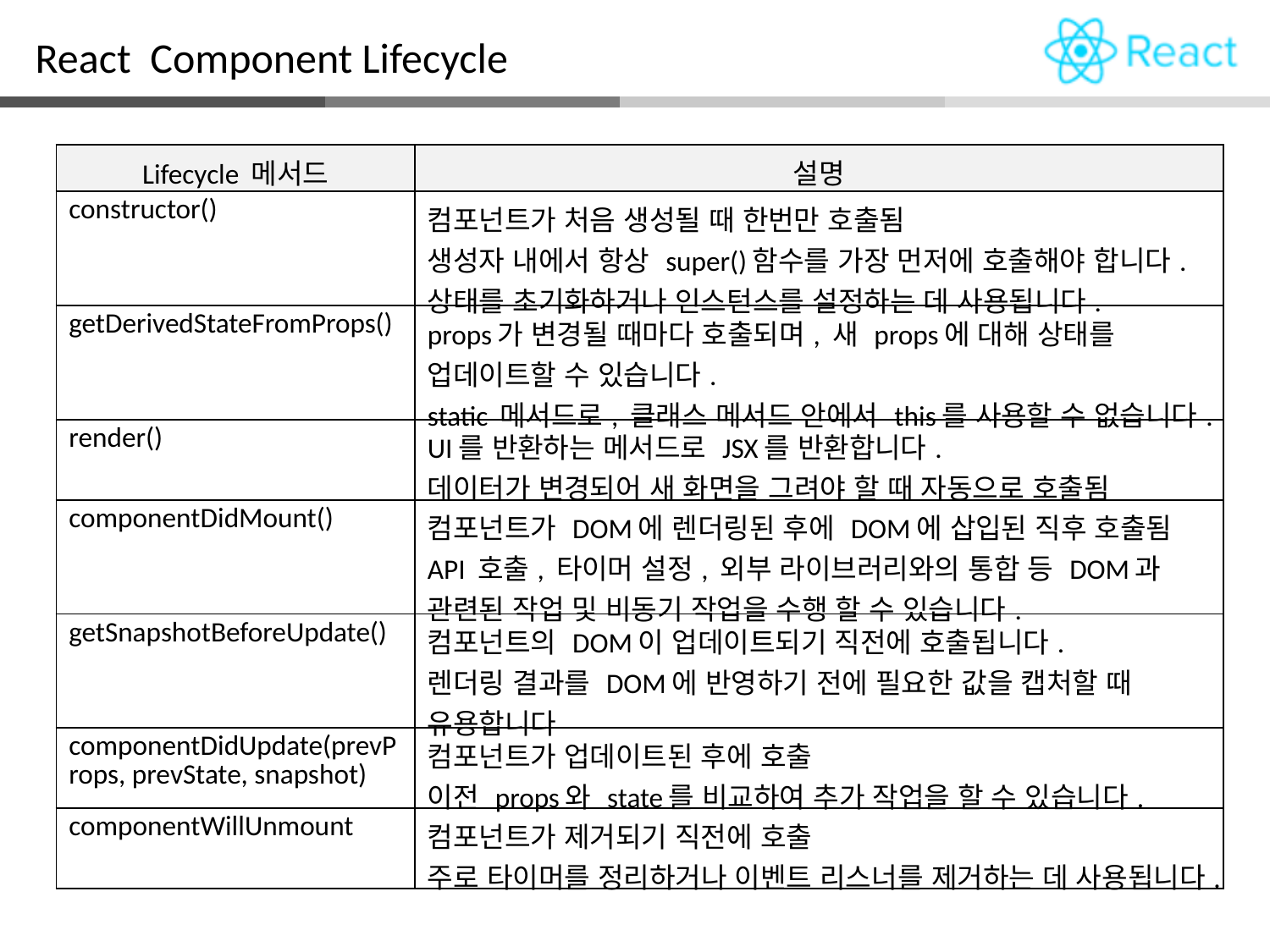

React  Component Lifecycle
| Lifecycle 메서드 | 설명 |
| --- | --- |
| constructor() | 컴포넌트가 처음 생성될 때 한번만 호출됨 생성자 내에서 항상 super()함수를 가장 먼저에 호출해야 합니다. 상태를 초기화하거나 인스턴스를 설정하는 데 사용됩니다. |
| getDerivedStateFromProps() | props가 변경될 때마다 호출되며, 새 props에 대해 상태를 업데이트할 수 있습니다. static 메서드로, 클래스 메서드 안에서 this를 사용할 수 없습니다. |
| render() | UI를 반환하는 메서드로 JSX를 반환합니다. 데이터가 변경되어 새 화면을 그려야 할 때 자동으로 호출됨 |
| componentDidMount() | 컴포넌트가 DOM에 렌더링된 후에 DOM에 삽입된 직후 호출됨 API 호출, 타이머 설정, 외부 라이브러리와의 통합 등 DOM과 관련된 작업 및 비동기 작업을 수행 할 수 있습니다. |
| getSnapshotBeforeUpdate() | 컴포넌트의 DOM이 업데이트되기 직전에 호출됩니다. 렌더링 결과를 DOM에 반영하기 전에 필요한 값을 캡처할 때 유용합니다 |
| componentDidUpdate(prevProps, prevState, snapshot) | 컴포넌트가 업데이트된 후에 호출 이전 props와 state를 비교하여 추가 작업을 할 수 있습니다. |
| componentWillUnmount | 컴포넌트가 제거되기 직전에 호출 주로 타이머를 정리하거나 이벤트 리스너를 제거하는 데 사용됩니다. |